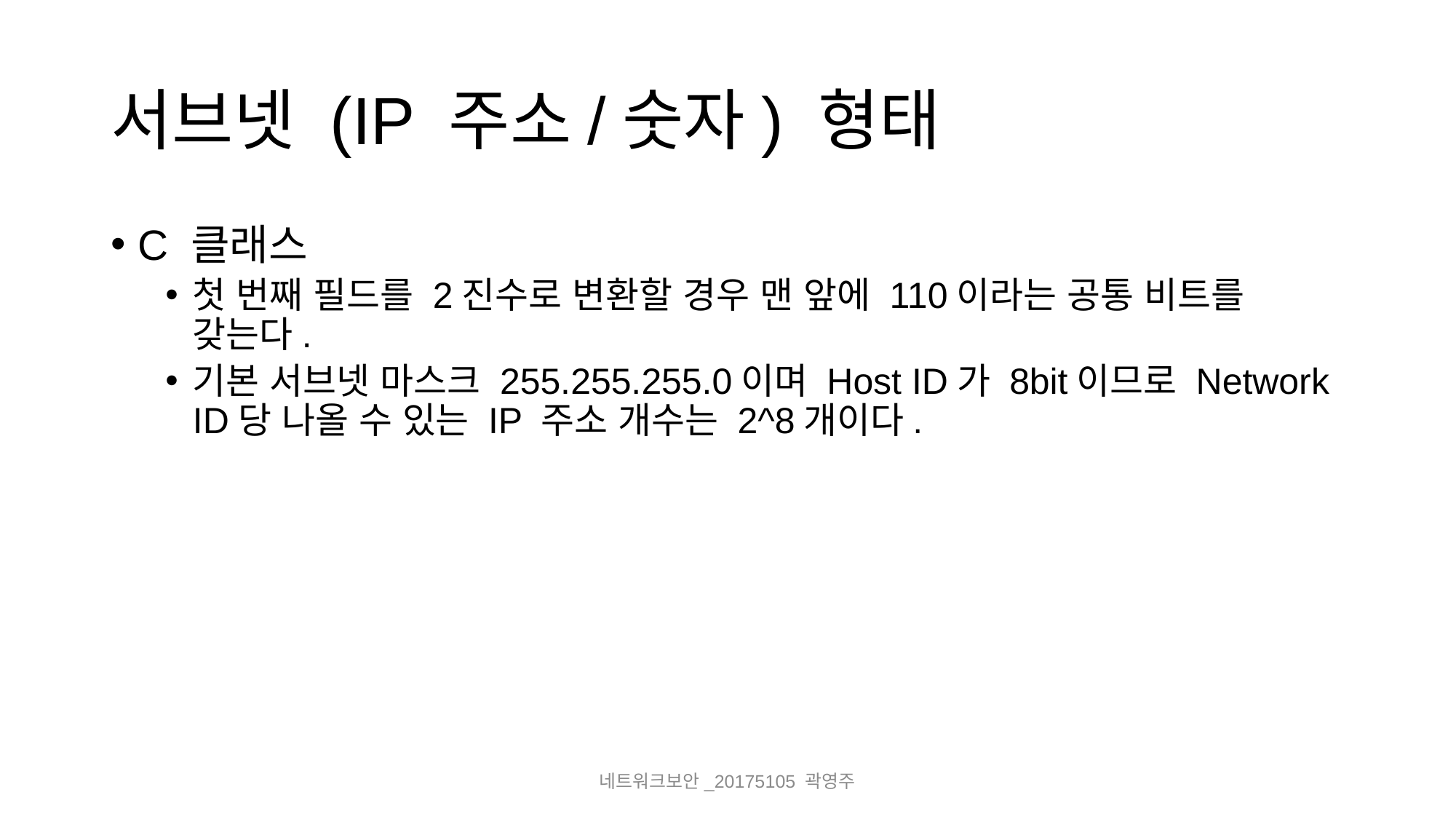

# 서브넷 (IP 주소/숫자) 형태
C 클래스
첫 번째 필드를 2진수로 변환할 경우 맨 앞에 110이라는 공통 비트를 갖는다.
기본 서브넷 마스크 255.255.255.0이며 Host ID가 8bit이므로 Network ID당 나올 수 있는 IP 주소 개수는 2^8개이다.

네트워크보안_20175105 곽영주